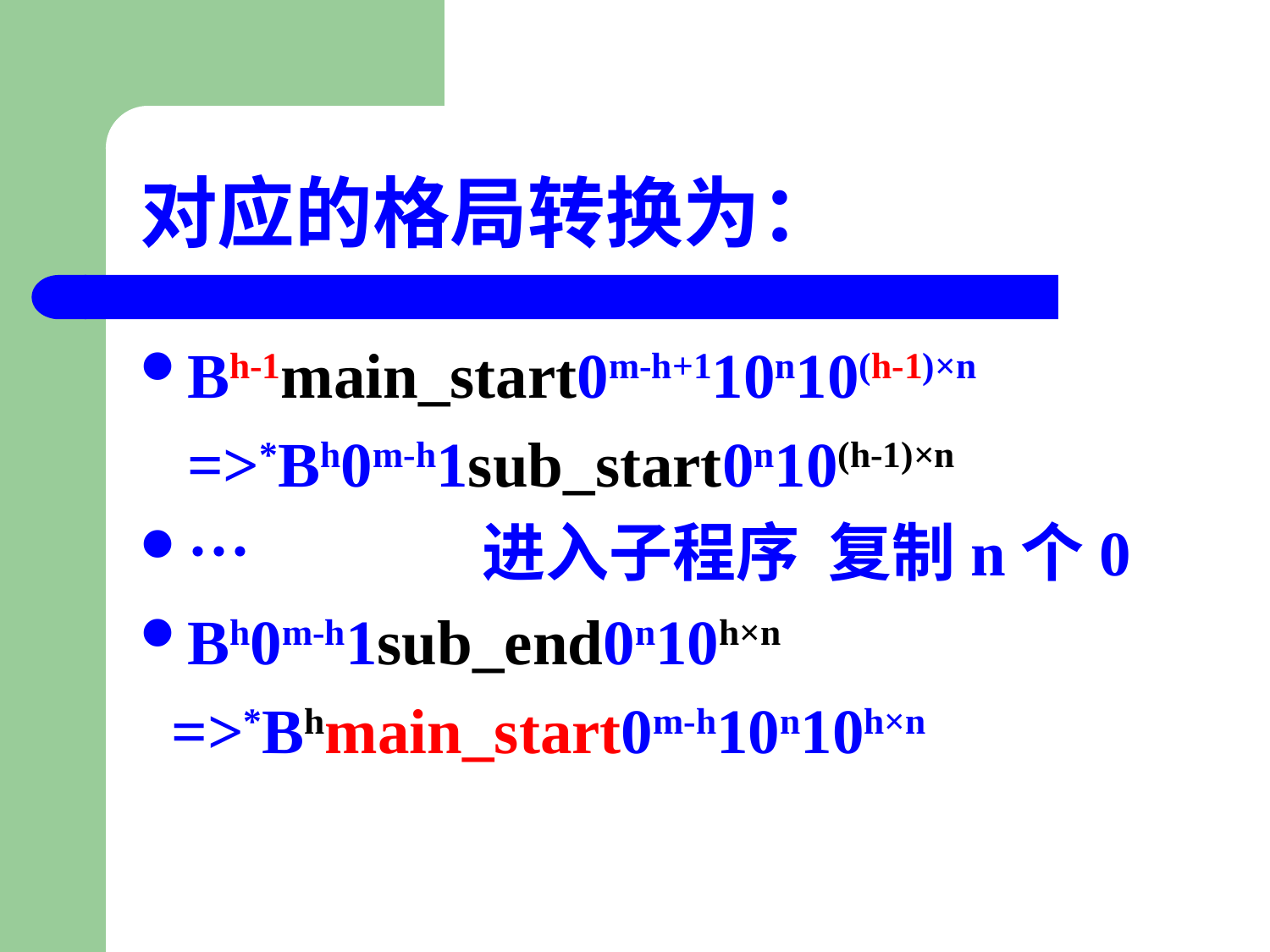

# 对应的格局转换为：
Bh-1main_start0m-h+110n10(h-1)×n
   =>*Bh0m-h1sub_start0n10(h-1)×n
…               进入子程序  复制n个0
Bh0m-h1sub_end0n10h×n
  =>*Bhmain_start0m-h10n10h×n